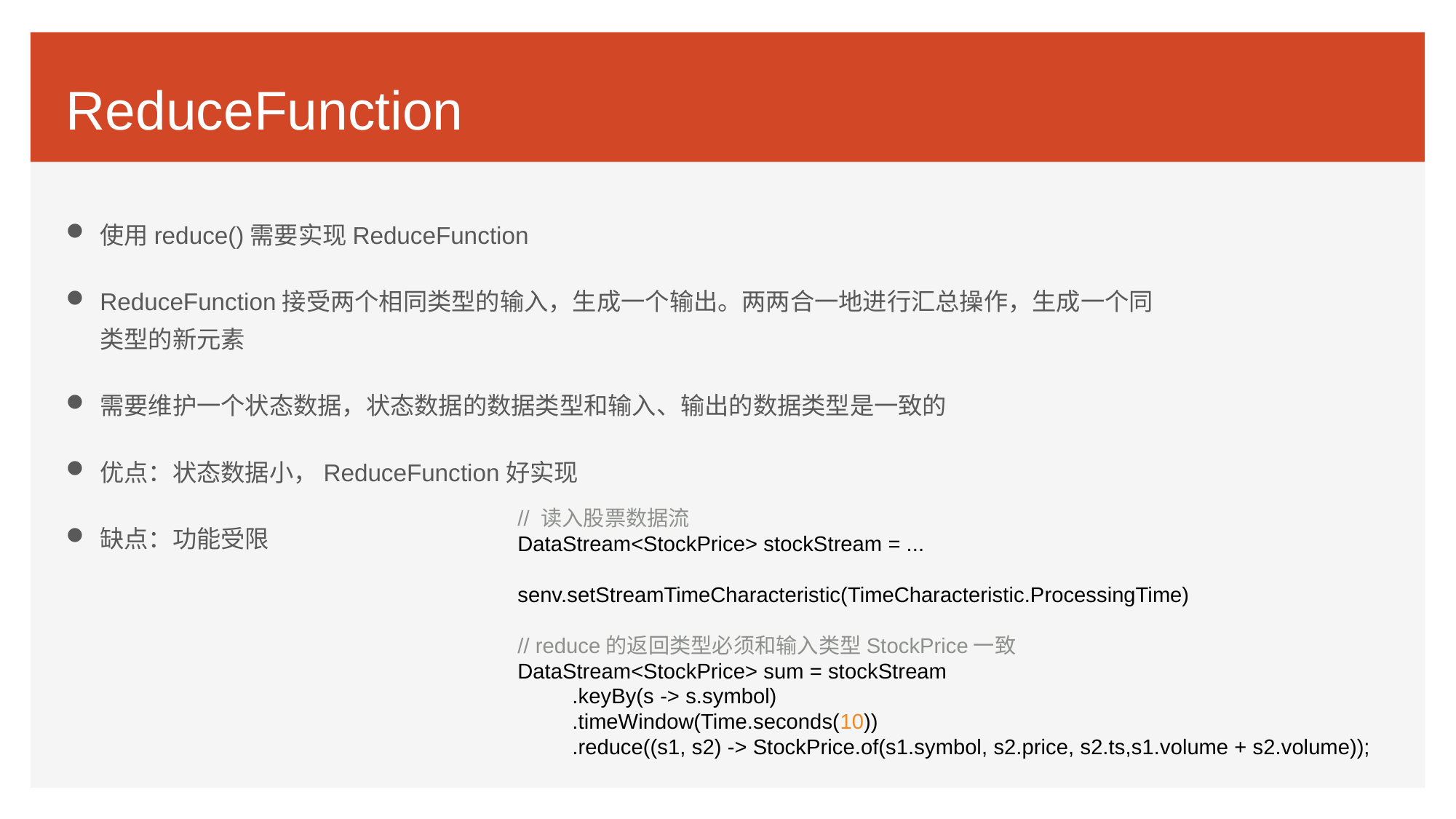

# ReduceFunction
使用reduce()需要实现ReduceFunction
ReduceFunction接受两个相同类型的输入，生成一个输出。两两合一地进行汇总操作，生成一个同类型的新元素
需要维护一个状态数据，状态数据的数据类型和输入、输出的数据类型是一致的
优点：状态数据小，ReduceFunction好实现
缺点：功能受限

// 读入股票数据流
DataStream<StockPrice> stockStream = ...

senv.setStreamTimeCharacteristic(TimeCharacteristic.ProcessingTime)

// reduce的返回类型必须和输入类型StockPrice一致
DataStream<StockPrice> sum = stockStream
.keyBy(s -> s.symbol)
.timeWindow(Time.seconds(10))
.reduce((s1, s2) -> StockPrice.of(s1.symbol, s2.price, s2.ts,s1.volume + s2.volume));